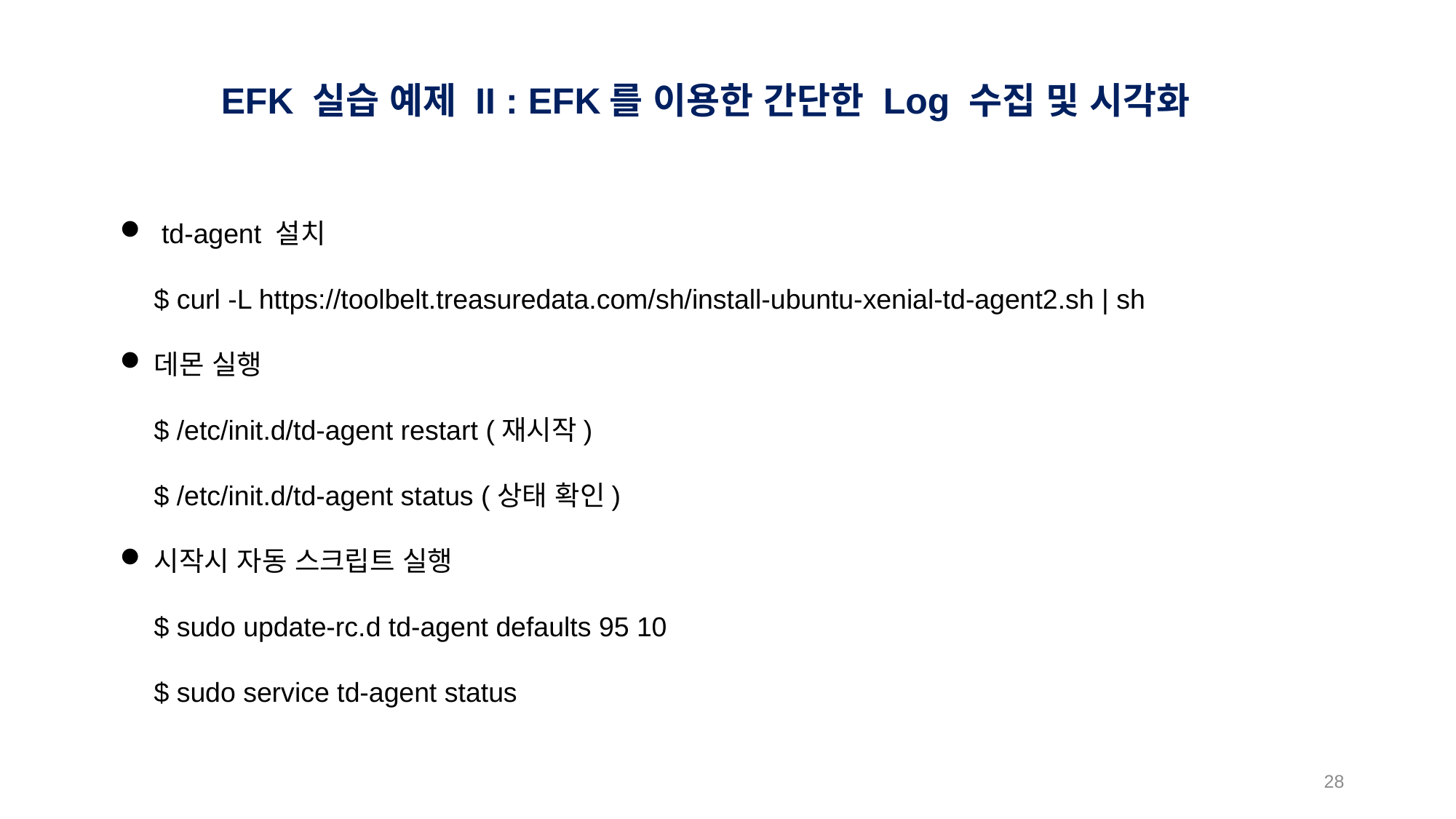

EFK 실습 예제 II : EFK를 이용한 간단한 Log 수집 및 시각화
 td-agent 설치
$ curl -L https://toolbelt.treasuredata.com/sh/install-ubuntu-xenial-td-agent2.sh | sh
데몬 실행
$ /etc/init.d/td-agent restart (재시작)
$ /etc/init.d/td-agent status (상태 확인)
시작시 자동 스크립트 실행
$ sudo update-rc.d td-agent defaults 95 10
$ sudo service td-agent status
28